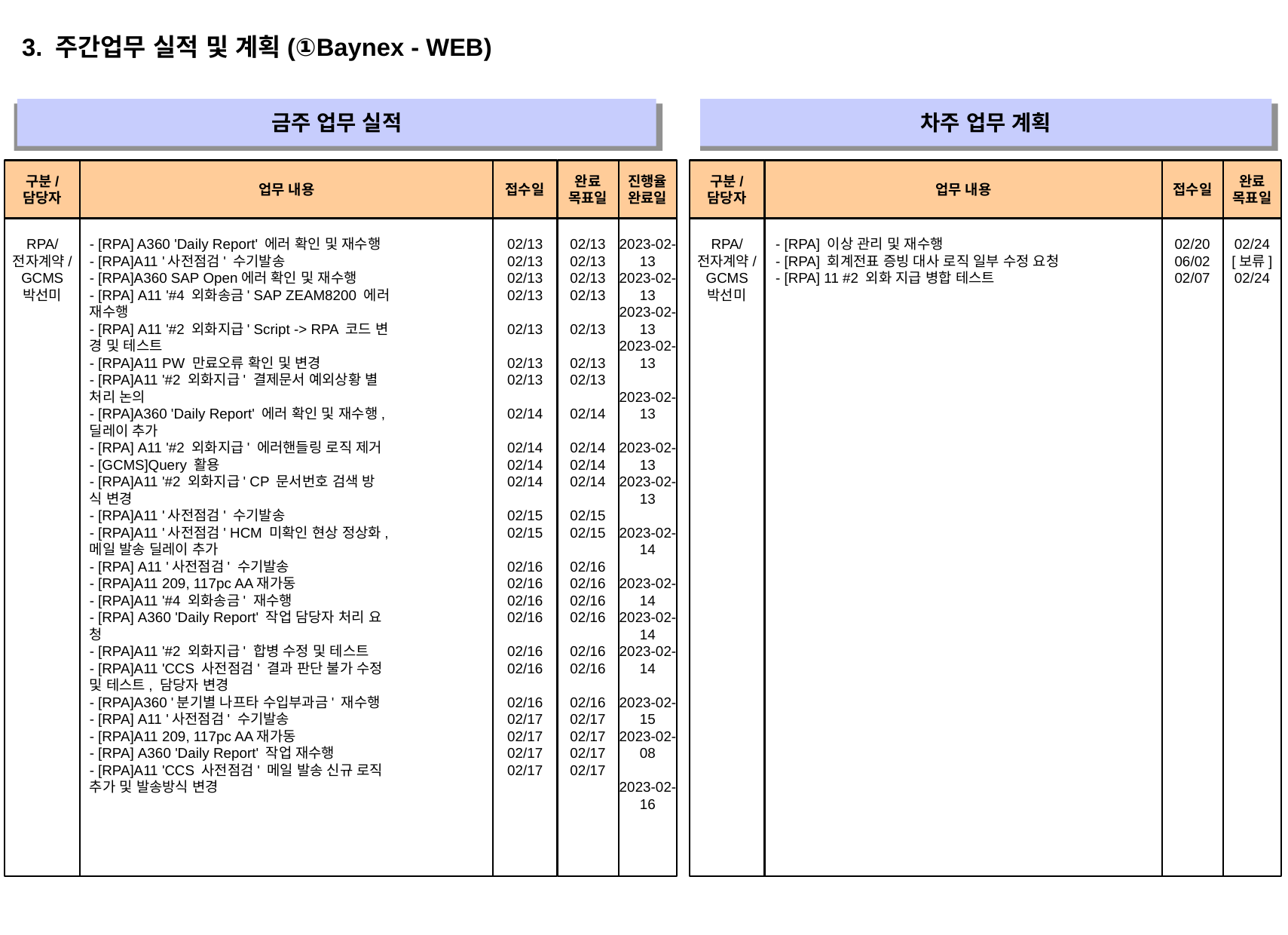

3. 주간업무 실적 및 계획(①Baynex - WEB)
금주 업무 실적
차주 업무 계획
" "
" "
구분/
담당자
업무 내용
접수일
완료
목표일
진행율
완료일
구분/
담당자
업무 내용
접수일
완료
목표일
RPA/
전자계약/
GCMS
박선미

- [RPA] A360 'Daily Report' 에러 확인 및 재수행
- [RPA]A11 '사전점검' 수기발송
- [RPA]A360 SAP Open에러 확인 및 재수행
- [RPA] A11 '#4 외화송금' SAP ZEAM8200 에러
재수행
- [RPA] A11 '#2 외화지급' Script -> RPA 코드 변
경 및 테스트
- [RPA]A11 PW 만료오류 확인 및 변경
- [RPA]A11 '#2 외화지급' 결제문서 예외상황 별
처리 논의
- [RPA]A360 'Daily Report' 에러 확인 및 재수행,
딜레이 추가
- [RPA] A11 '#2 외화지급' 에러핸들링 로직 제거
- [GCMS]Query 활용
- [RPA]A11 '#2 외화지급' CP 문서번호 검색 방
식 변경
- [RPA]A11 '사전점검' 수기발송
- [RPA]A11 '사전점검' HCM 미확인 현상 정상화,
메일 발송 딜레이 추가
- [RPA] A11 '사전점검' 수기발송
- [RPA]A11 209, 117pc AA재가동
- [RPA]A11 '#4 외화송금' 재수행
- [RPA] A360 'Daily Report' 작업 담당자 처리 요
청
- [RPA]A11 '#2 외화지급' 합병 수정 및 테스트
- [RPA]A11 'CCS 사전점검' 결과 판단 불가 수정
및 테스트, 담당자 변경
- [RPA]A360 '분기별 나프타 수입부과금' 재수행
- [RPA] A11 '사전점검' 수기발송
- [RPA]A11 209, 117pc AA재가동
- [RPA] A360 'Daily Report' 작업 재수행
- [RPA]A11 'CCS 사전점검' 메일 발송 신규 로직
추가 및 발송방식 변경
02/13
02/13
02/13
02/13
02/13
02/13
02/13
02/14
02/14
02/14
02/14
02/15
02/15
02/16
02/16
02/16
02/16
02/16
02/16
02/16
02/17
02/17
02/17
02/17
02/13
02/13
02/13
02/13
02/13
02/13
02/13
02/14
02/14
02/14
02/14
02/15
02/15
02/16
02/16
02/16
02/16
02/16
02/16
02/16
02/17
02/17
02/17
02/17
2023-02-13
2023-02-13
2023-02-13
2023-02-13
2023-02-13
2023-02-13
2023-02-13
2023-02-14
2023-02-14
2023-02-14
2023-02-14
2023-02-15
2023-02-08
2023-02-16
RPA/
전자계약/
GCMS
박선미

- [RPA] 이상 관리 및 재수행
- [RPA] 회계전표 증빙 대사 로직 일부 수정 요청
- [RPA] 11 #2 외화 지급 병합 테스트
02/20
06/02
02/07
02/24
[보류]
02/24